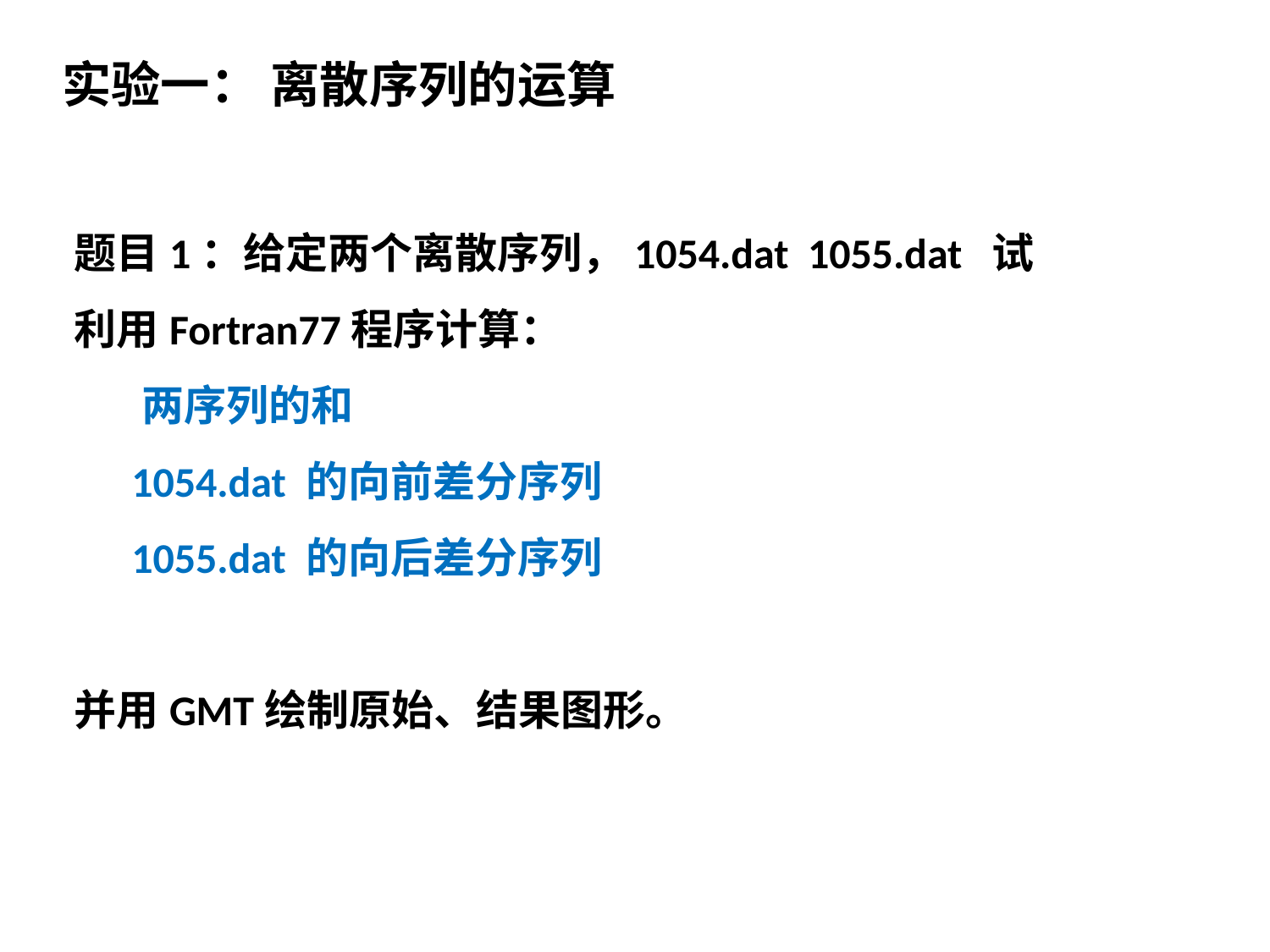

实验一： 离散序列的运算
题目1：给定两个离散序列，1054.dat  1055.dat  试利用Fortran77程序计算：
      两序列的和
      1054.dat 的向前差分序列
      1055.dat 的向后差分序列

并用GMT绘制原始、结果图形。